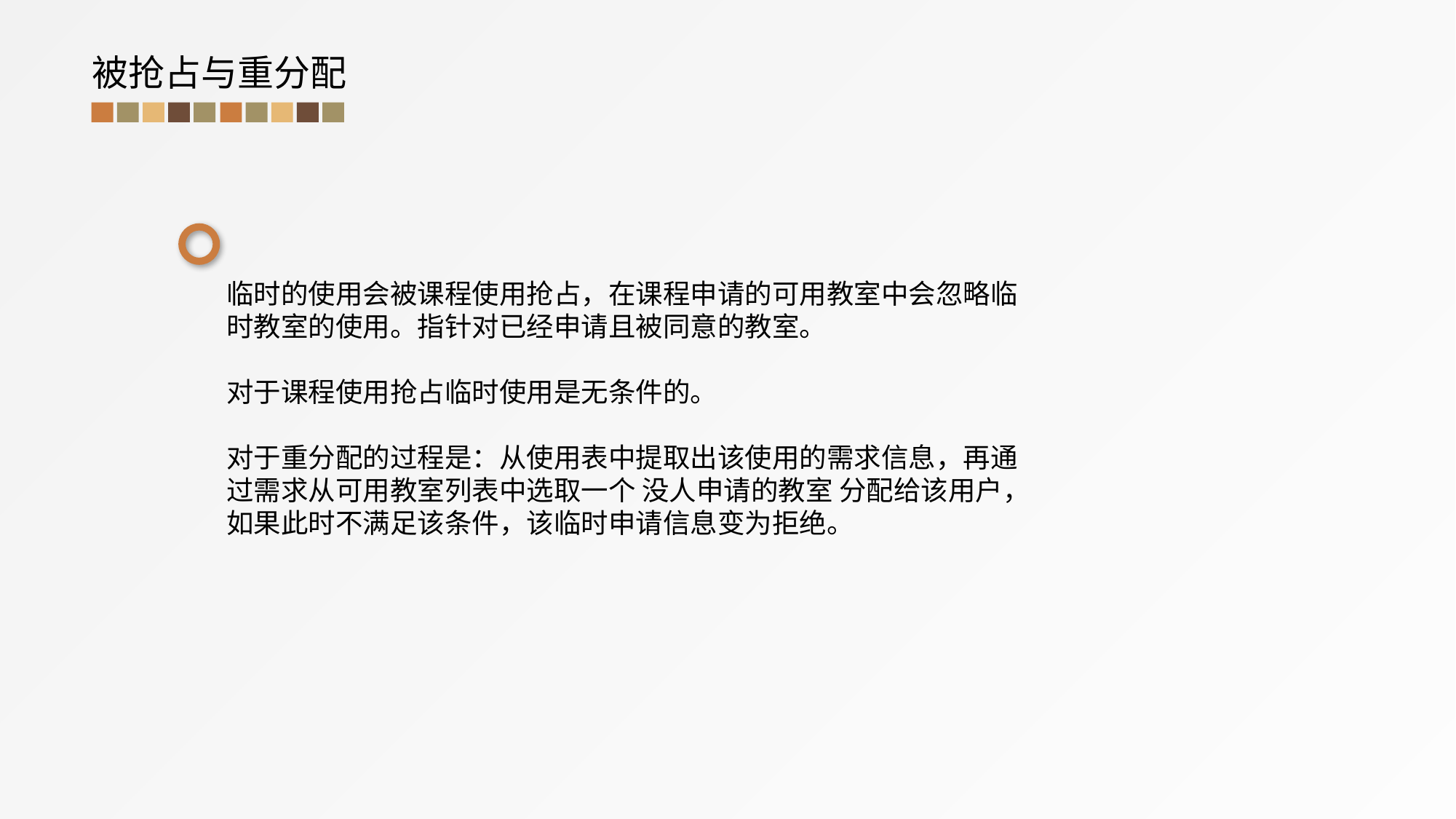

被抢占与重分配

临时的使用会被课程使用抢占，在课程申请的可用教室中会忽略临时教室的使用。指针对已经申请且被同意的教室。

对于课程使用抢占临时使用是无条件的。

对于重分配的过程是：从使用表中提取出该使用的需求信息，再通过需求从可用教室列表中选取一个 没人申请的教室 分配给该用户，如果此时不满足该条件，该临时申请信息变为拒绝。